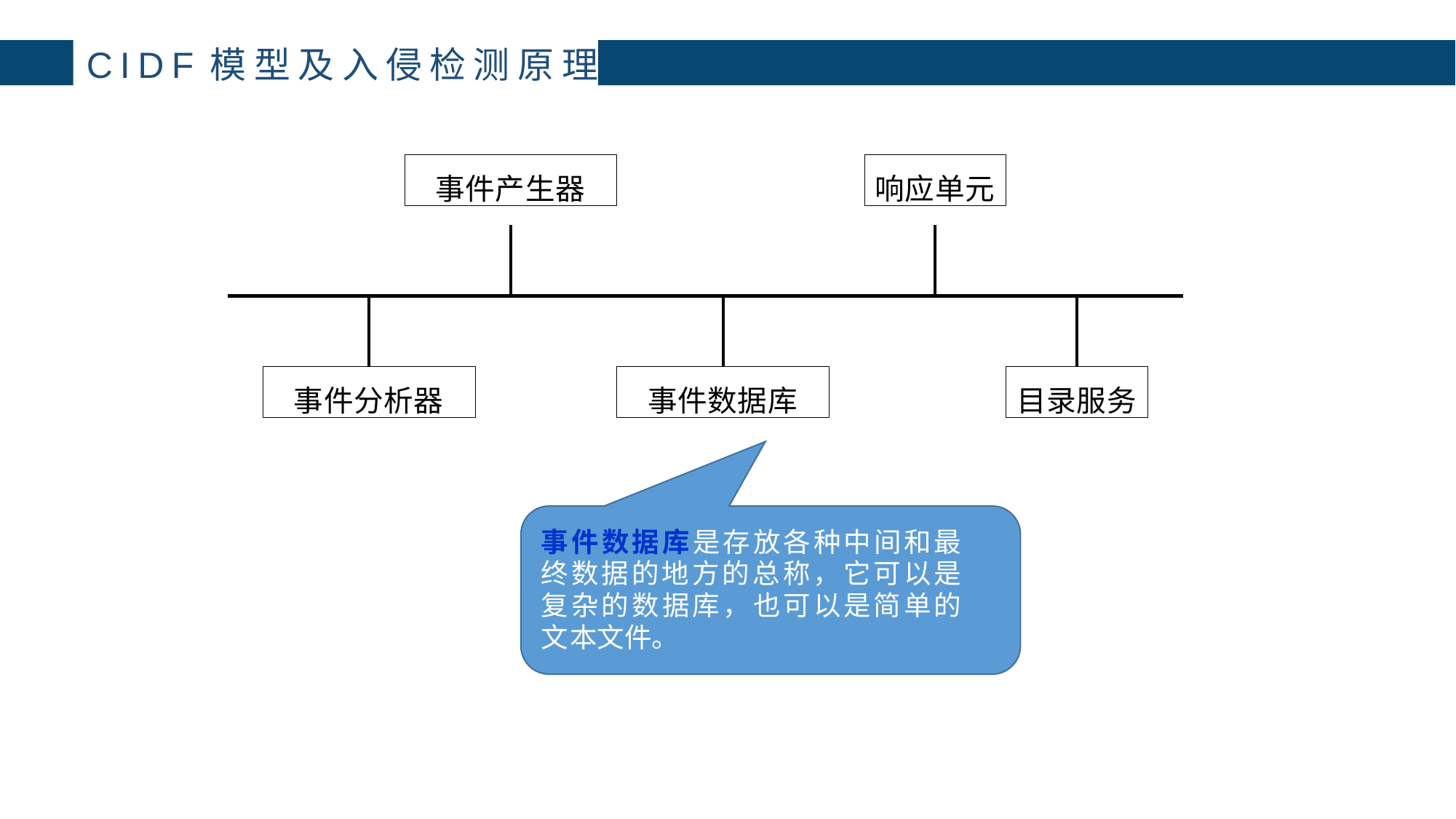

# CIDF模型及入侵检测原理
事件产生器
响应单元

事件分析器
事件数据库
目录服务
事件数据库是存放各种中间和最终数据的地方的总称，它可以是复杂的数据库，也可以是简单的文本文件。